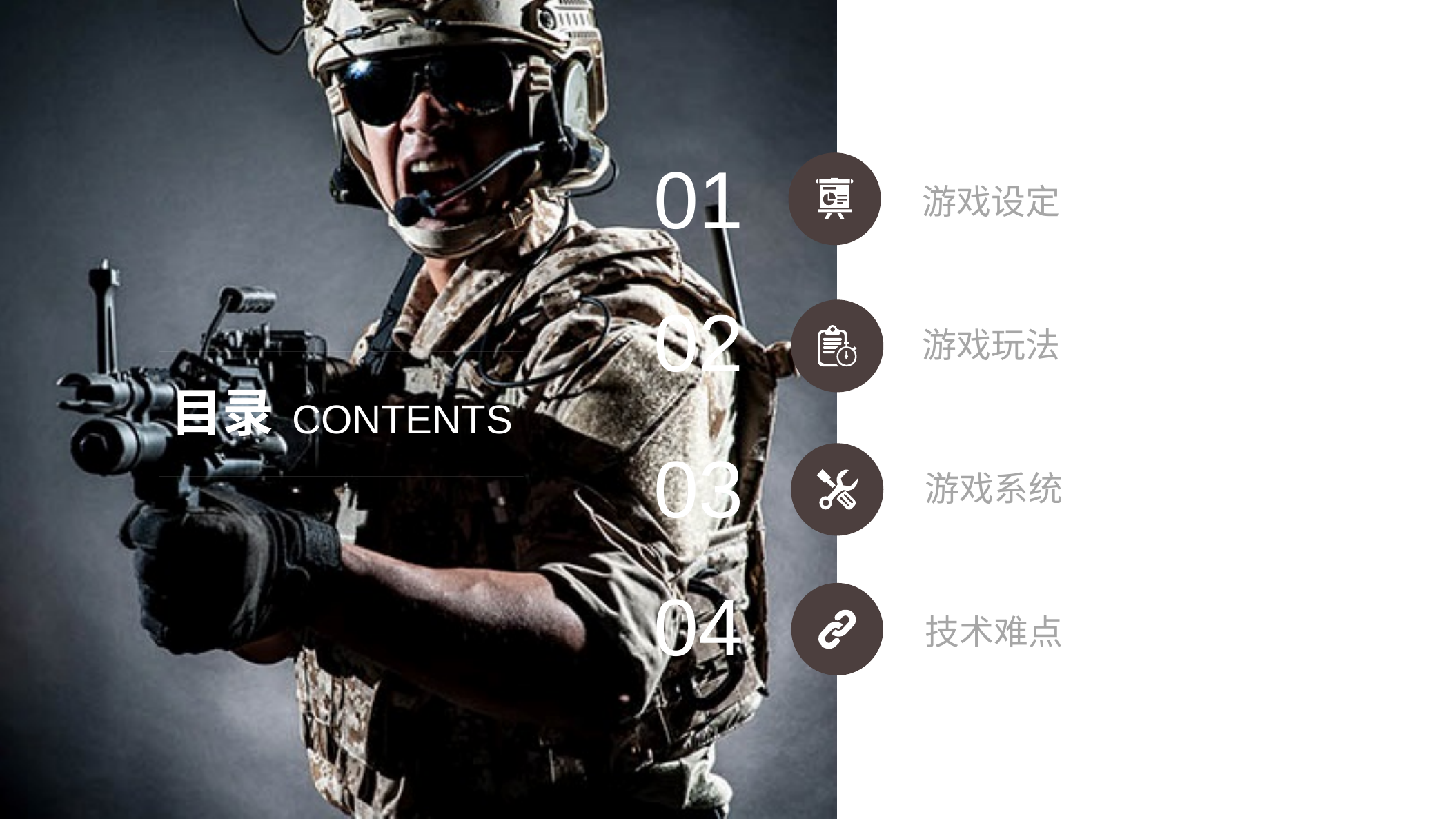

01

游戏设定
02

游戏玩法

目录
CONTENTS
03

游戏系统

04

技术难点